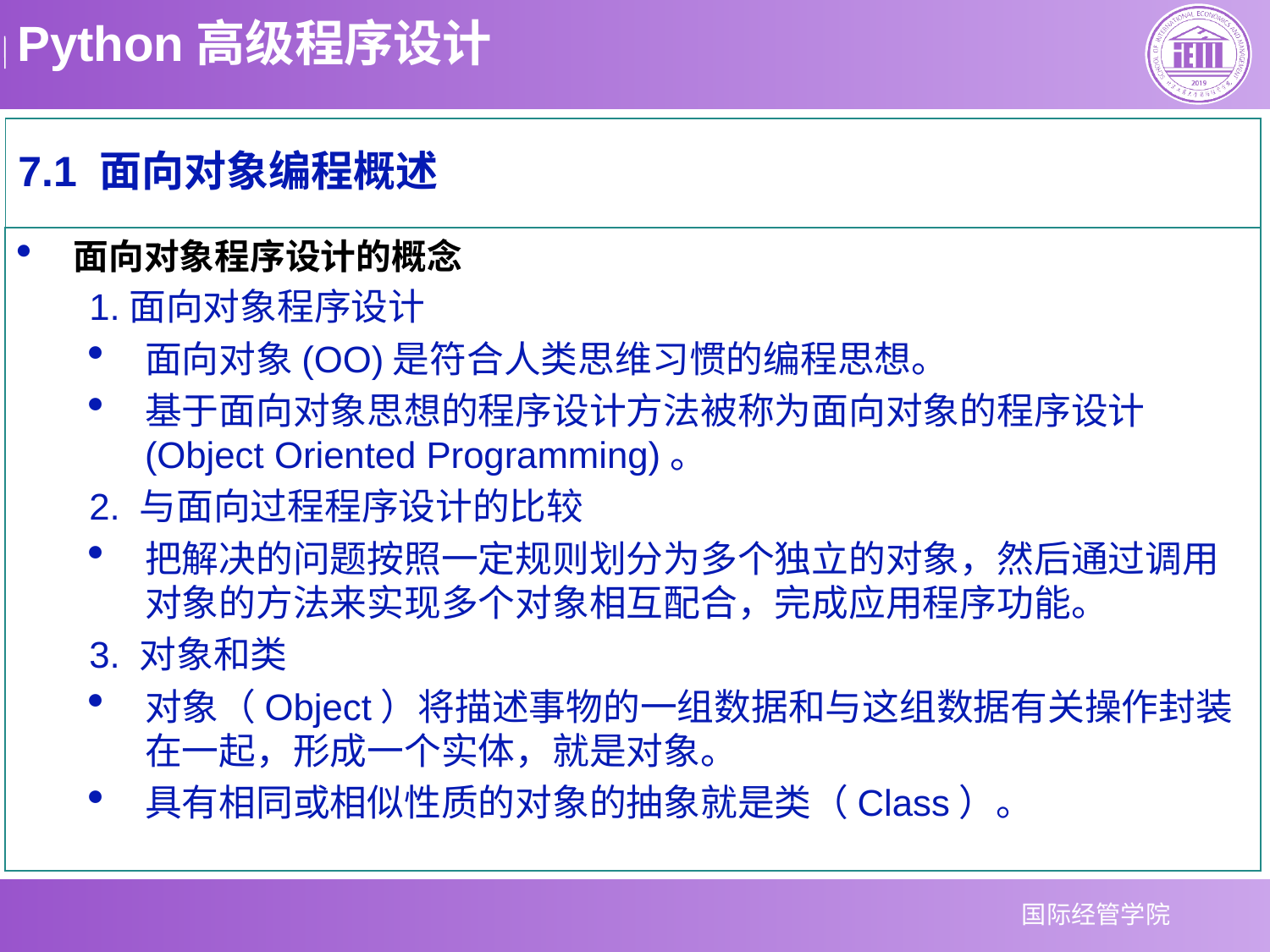

# 7.1 面向对象编程概述
面向对象程序设计的概念
1.面向对象程序设计
面向对象(OO)是符合人类思维习惯的编程思想。
基于面向对象思想的程序设计方法被称为面向对象的程序设计(Object Oriented Programming)。
2. 与面向过程程序设计的比较
把解决的问题按照一定规则划分为多个独立的对象，然后通过调用对象的方法来实现多个对象相互配合，完成应用程序功能。
3. 对象和类
对象（Object）将描述事物的一组数据和与这组数据有关操作封装在一起，形成一个实体，就是对象。
具有相同或相似性质的对象的抽象就是类（Class）。